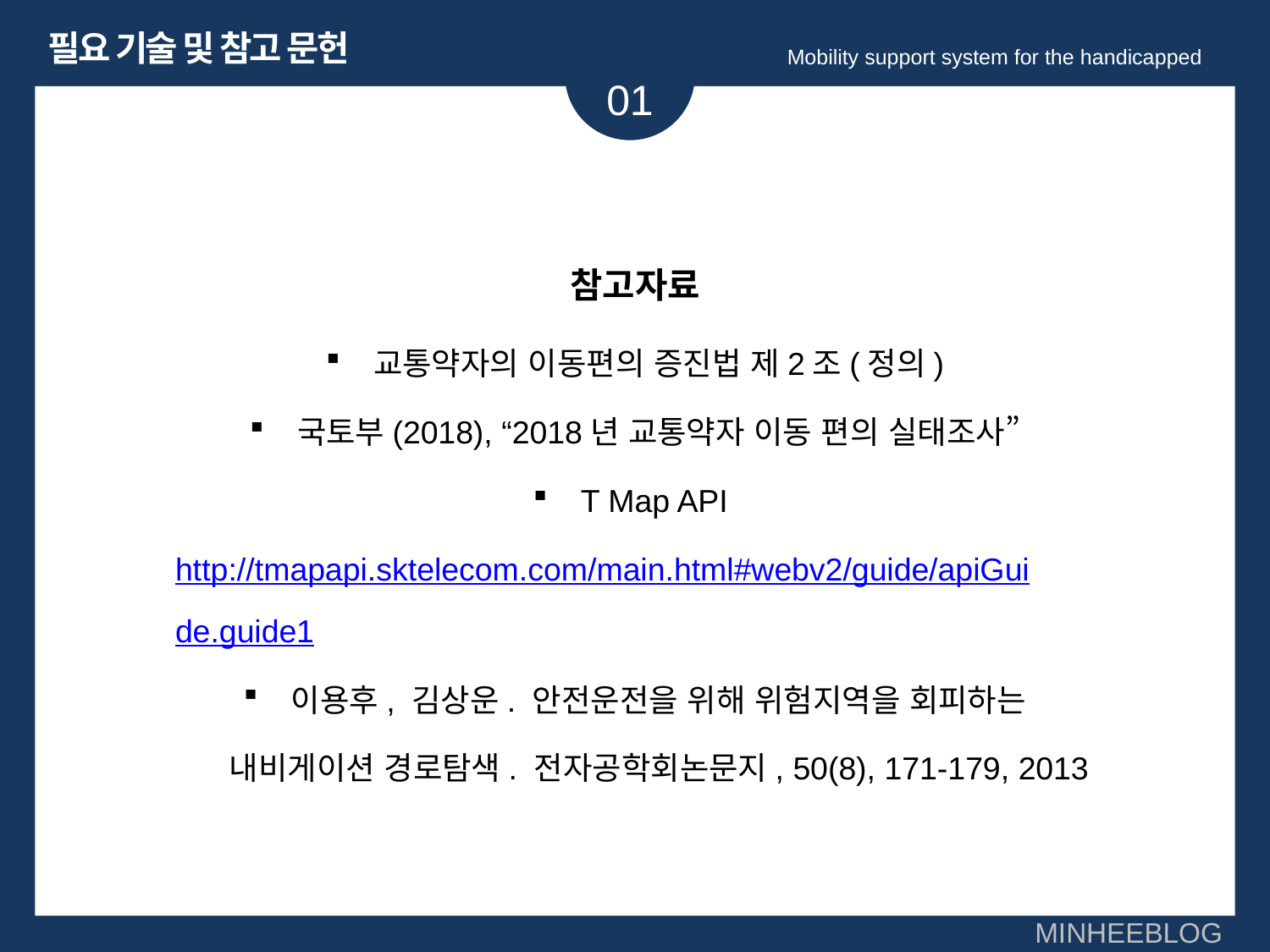

필요 기술 및 참고 문헌
Mobility support system for the handicapped
01

참고자료
교통약자의 이동편의 증진법 제2조(정의)
국토부(2018), “2018년 교통약자 이동 편의 실태조사”
T Map API http://tmapapi.sktelecom.com/main.html#webv2/guide/apiGuide.guide1
이용후, 김상운. 안전운전을 위해 위험지역을 회피하는 내비게이션 경로탐색. 전자공학회논문지, 50(8), 171-179, 2013
우클릭 그림바꾸기로
그림바꿔주세요
MINHEEBLOG